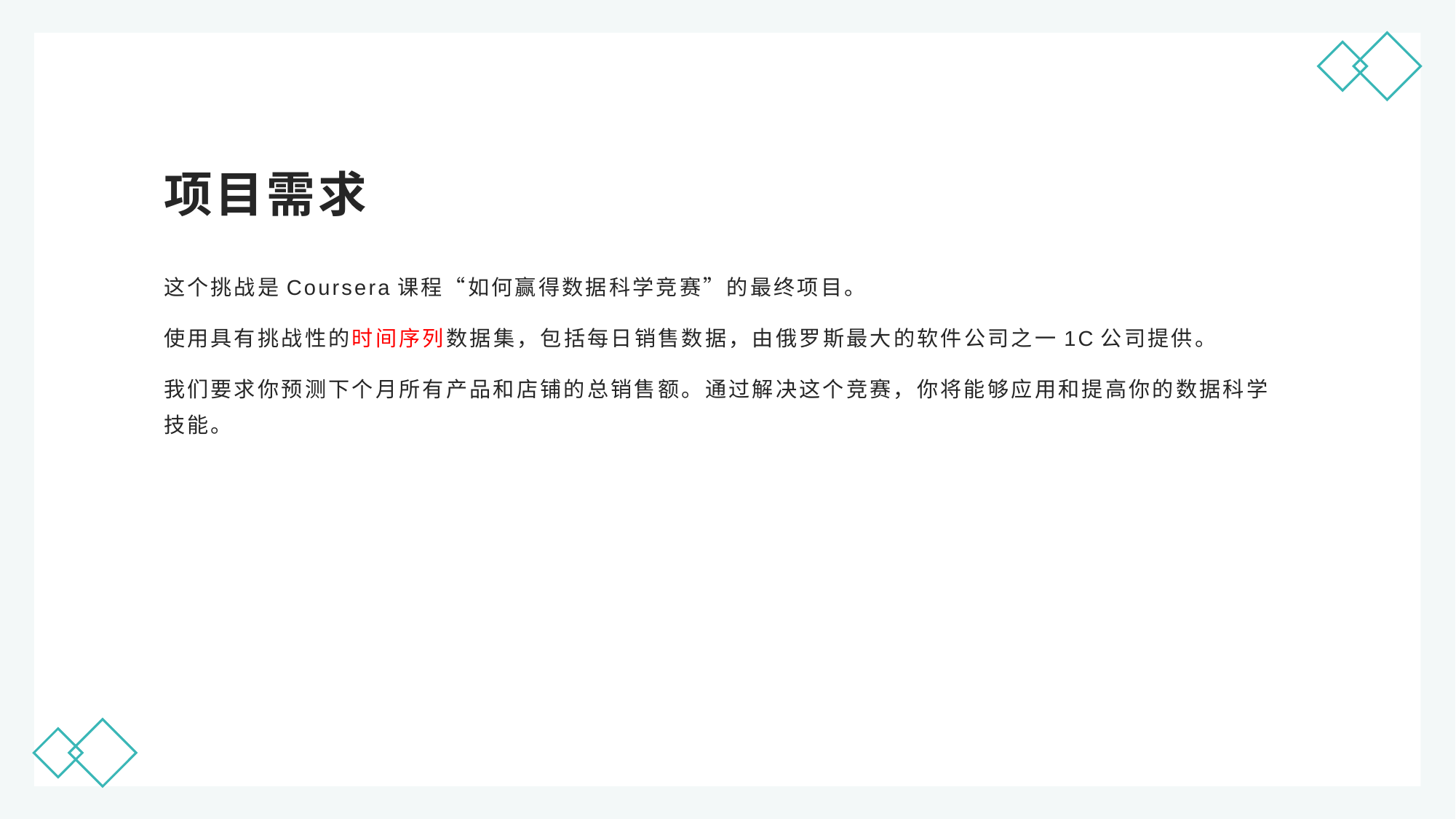

# 项目需求
这个挑战是Coursera课程“如何赢得数据科学竞赛”的最终项目。
使用具有挑战性的时间序列数据集，包括每日销售数据，由俄罗斯最大的软件公司之一1C公司提供。
我们要求你预测下个月所有产品和店铺的总销售额。通过解决这个竞赛，你将能够应用和提高你的数据科学技能。